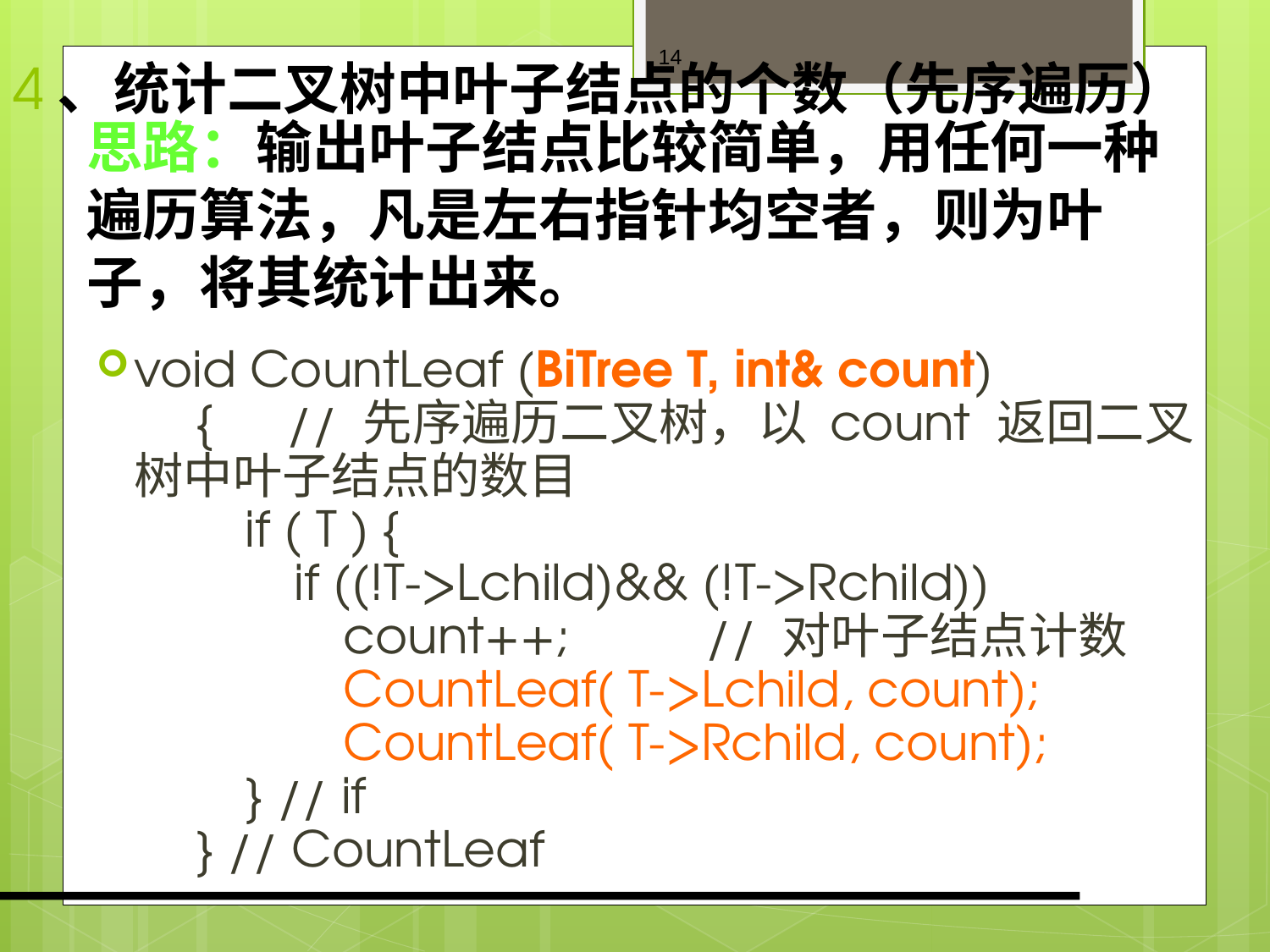

# 4、统计二叉树中叶子结点的个数（先序遍历）
思路：输出叶子结点比较简单，用任何一种遍历算法，凡是左右指针均空者，则为叶子，将其统计出来。
void CountLeaf (BiTree T, int& count)
　{　// 先序遍历二叉树，以 count 返回二叉树中叶子结点的数目
　　if ( T ) {
　　　if ((!T->Lchild)&& (!T->Rchild))
　　　　count++; 　　// 对叶子结点计数
　　　　CountLeaf( T->Lchild, count);
　　　　CountLeaf( T->Rchild, count);
　　} // if
　} // CountLeaf
14